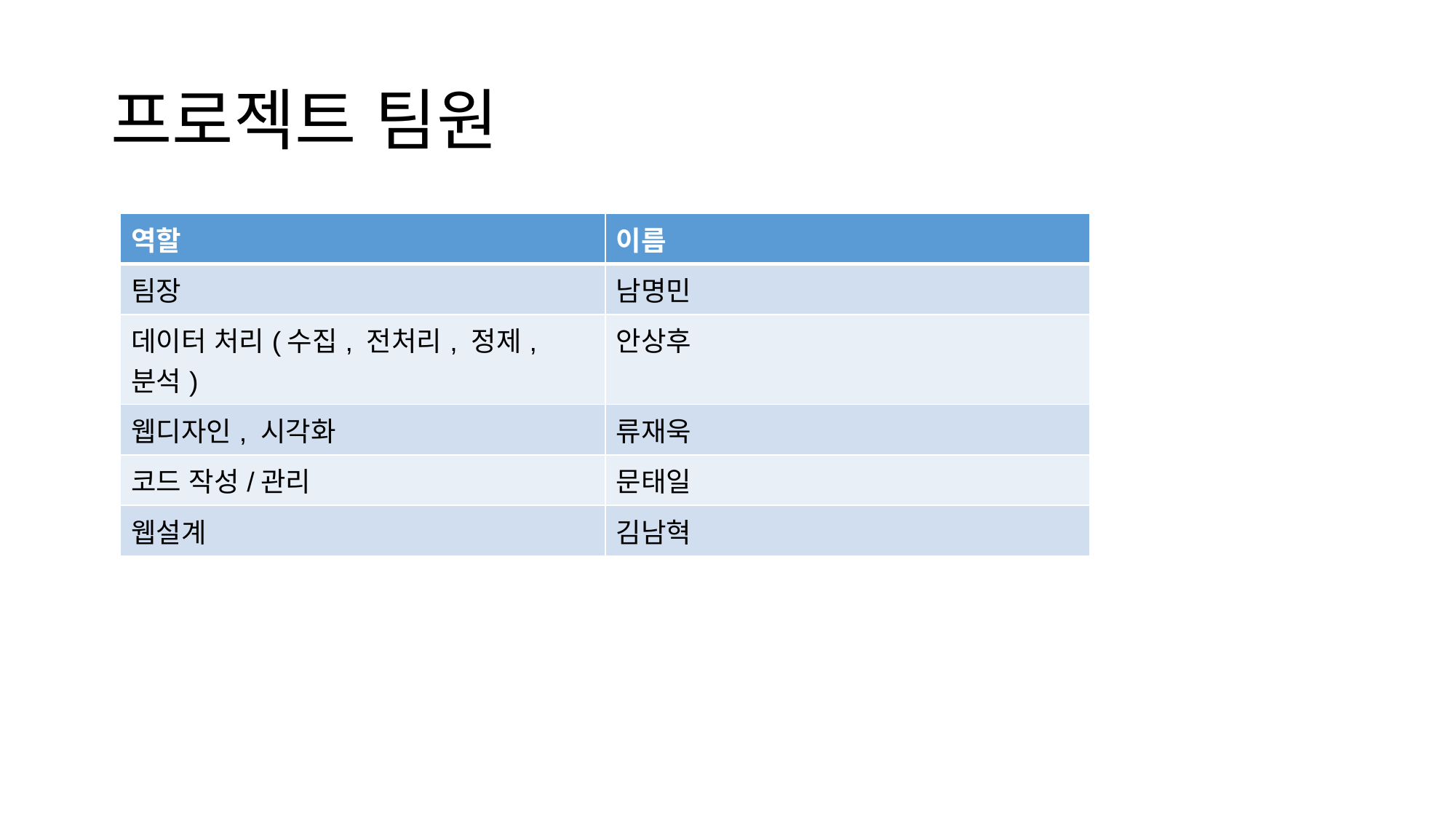

# 프로젝트 팀원
| 역할 | 이름 |
| --- | --- |
| 팀장 | 남명민 |
| 데이터 처리(수집, 전처리, 정제, 분석) | 안상후 |
| 웹디자인, 시각화 | 류재욱 |
| 코드 작성/관리 | 문태일 |
| 웹설계 | 김남혁 |